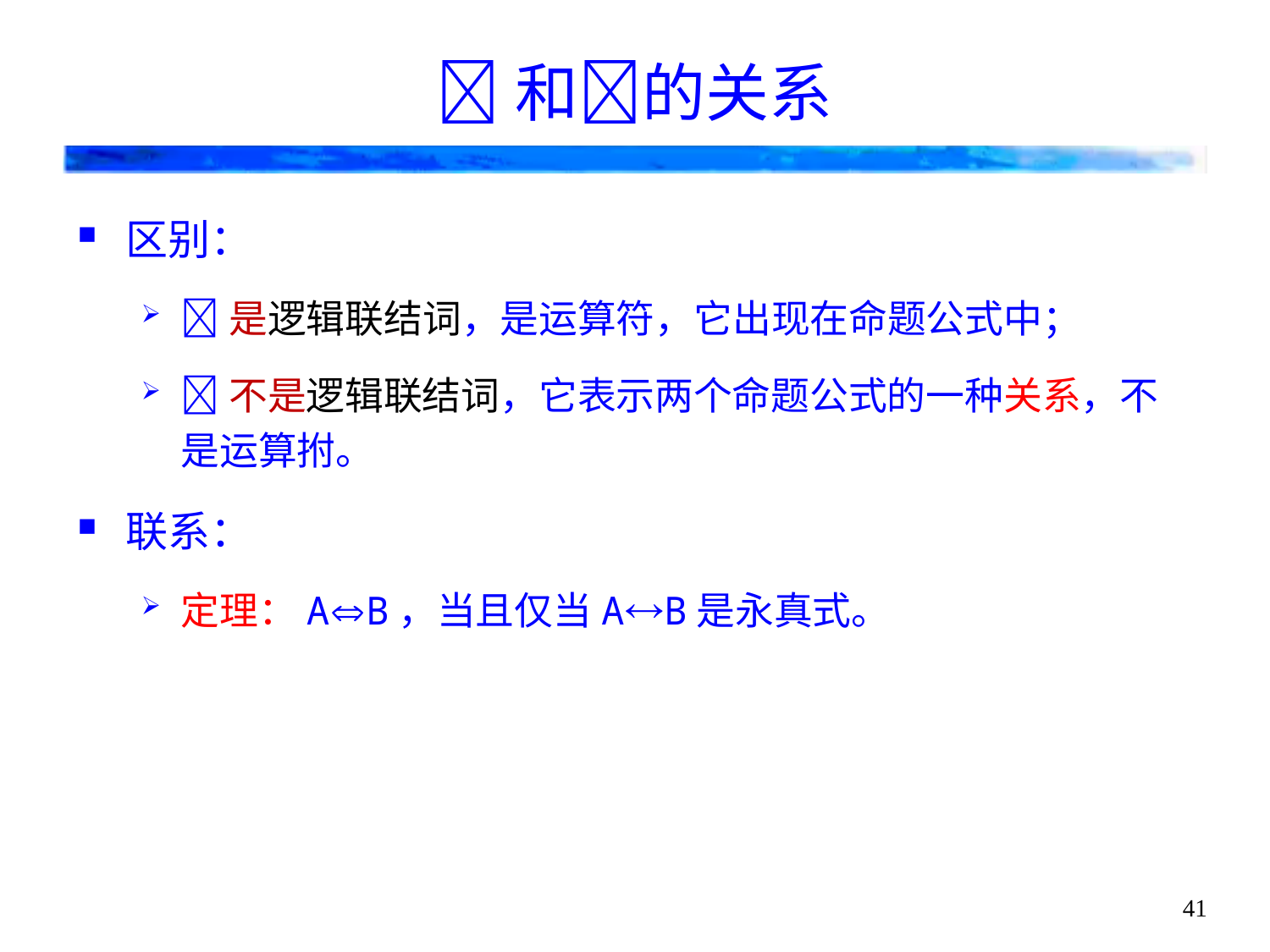

# ↔和⇔的关系
区别：
↔是逻辑联结词，是运算符，它出现在命题公式中；
⇔不是逻辑联结词，它表示两个命题公式的一种关系，不是运算拊。
联系：
定理：A⇔B，当且仅当A↔B是永真式。
41